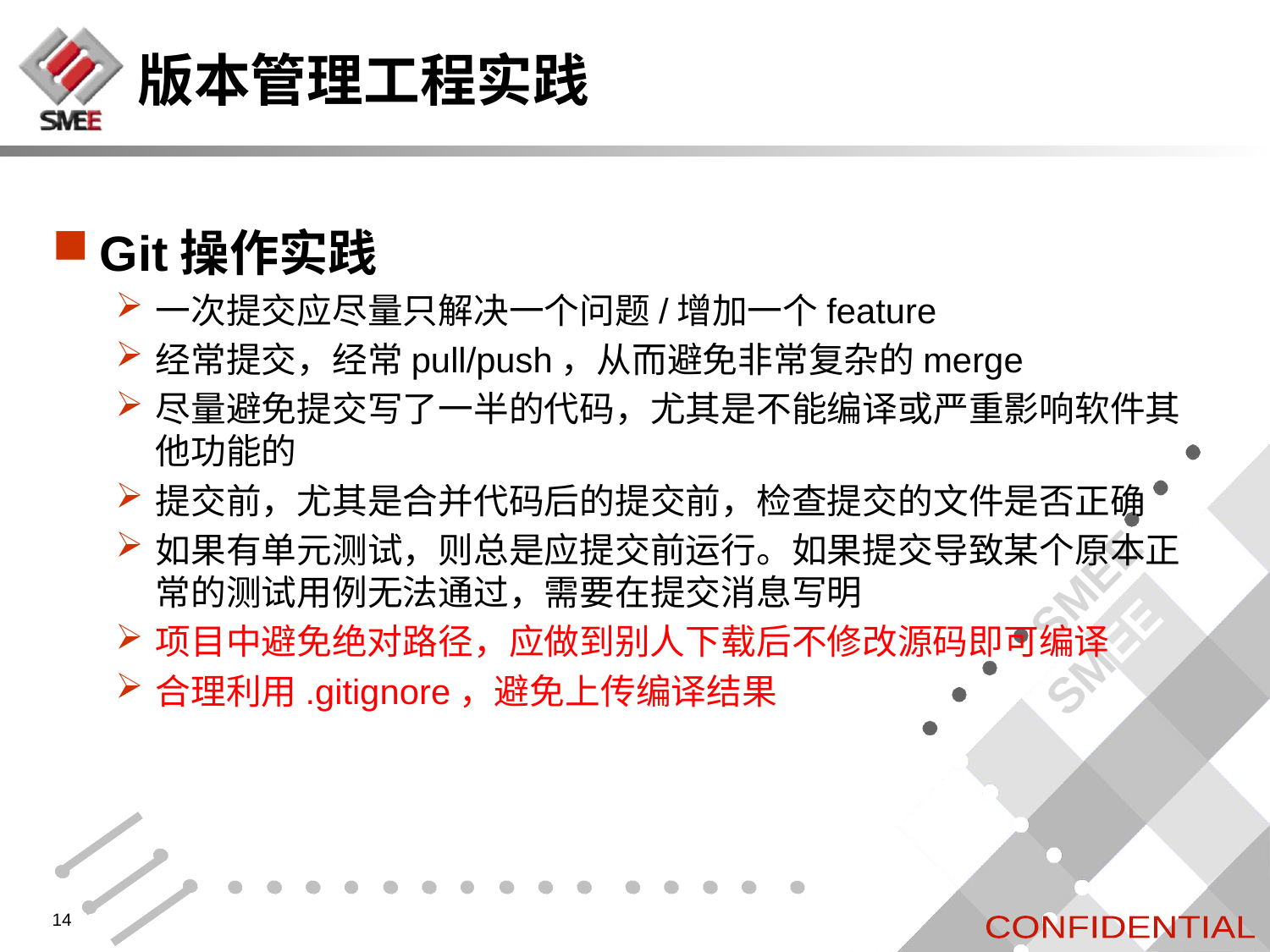

# 版本管理工程实践
Git操作实践
一次提交应尽量只解决一个问题/增加一个feature
经常提交，经常pull/push，从而避免非常复杂的merge
尽量避免提交写了一半的代码，尤其是不能编译或严重影响软件其他功能的
提交前，尤其是合并代码后的提交前，检查提交的文件是否正确
如果有单元测试，则总是应提交前运行。如果提交导致某个原本正常的测试用例无法通过，需要在提交消息写明
项目中避免绝对路径，应做到别人下载后不修改源码即可编译
合理利用.gitignore，避免上传编译结果
14